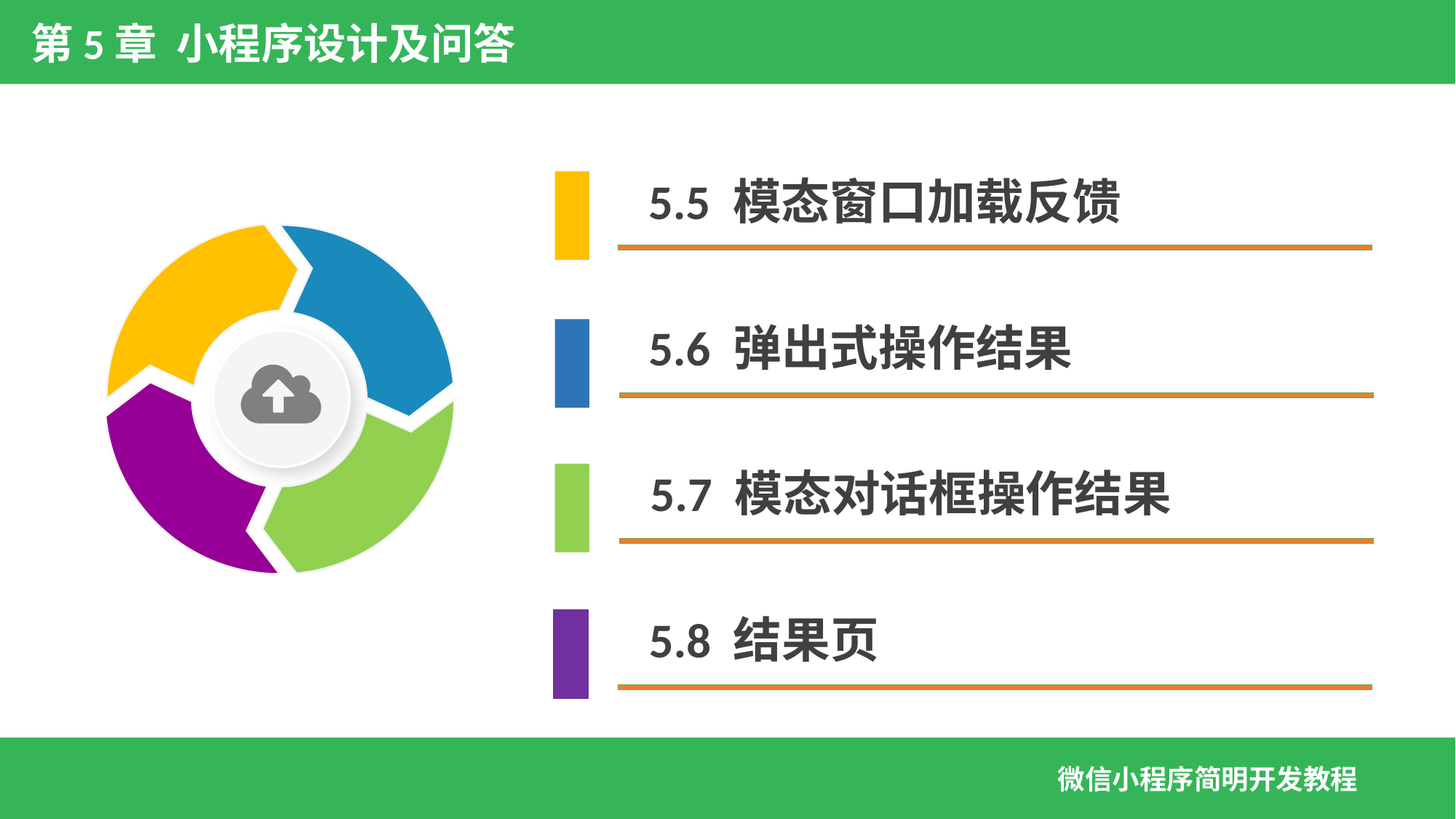

第5章  小程序设计及问答

5.5 模态窗口加载反馈

5.6 弹出式操作结果

5.7 模态对话框操作结果

5.8 结果页

微信小程序简明开发教程